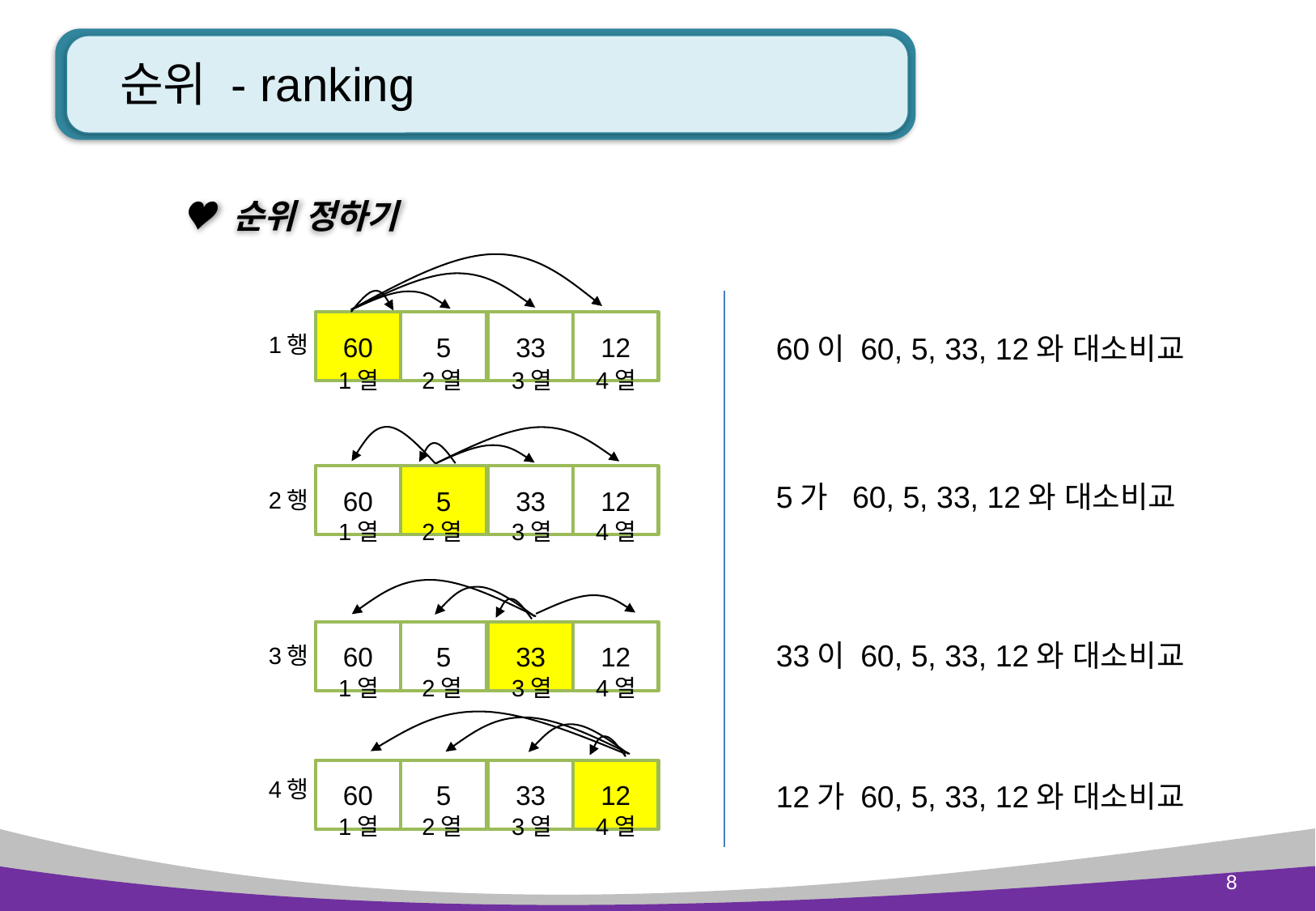

# 순위 - ranking
♥ 순위 정하기

60
5
33
12
1행
60이 60, 5, 33, 12와 대소비교
1열
2열
3열
4열

60
5
33
12
5가  60, 5, 33, 12와 대소비교
2행
1열
2열
3열
4열

60
5
33
12
33이 60, 5, 33, 12와 대소비교
3행
1열
2열
3열
4열

60
5
33
12
4행
12가 60, 5, 33, 12와 대소비교
1열
2열
3열
4열
8